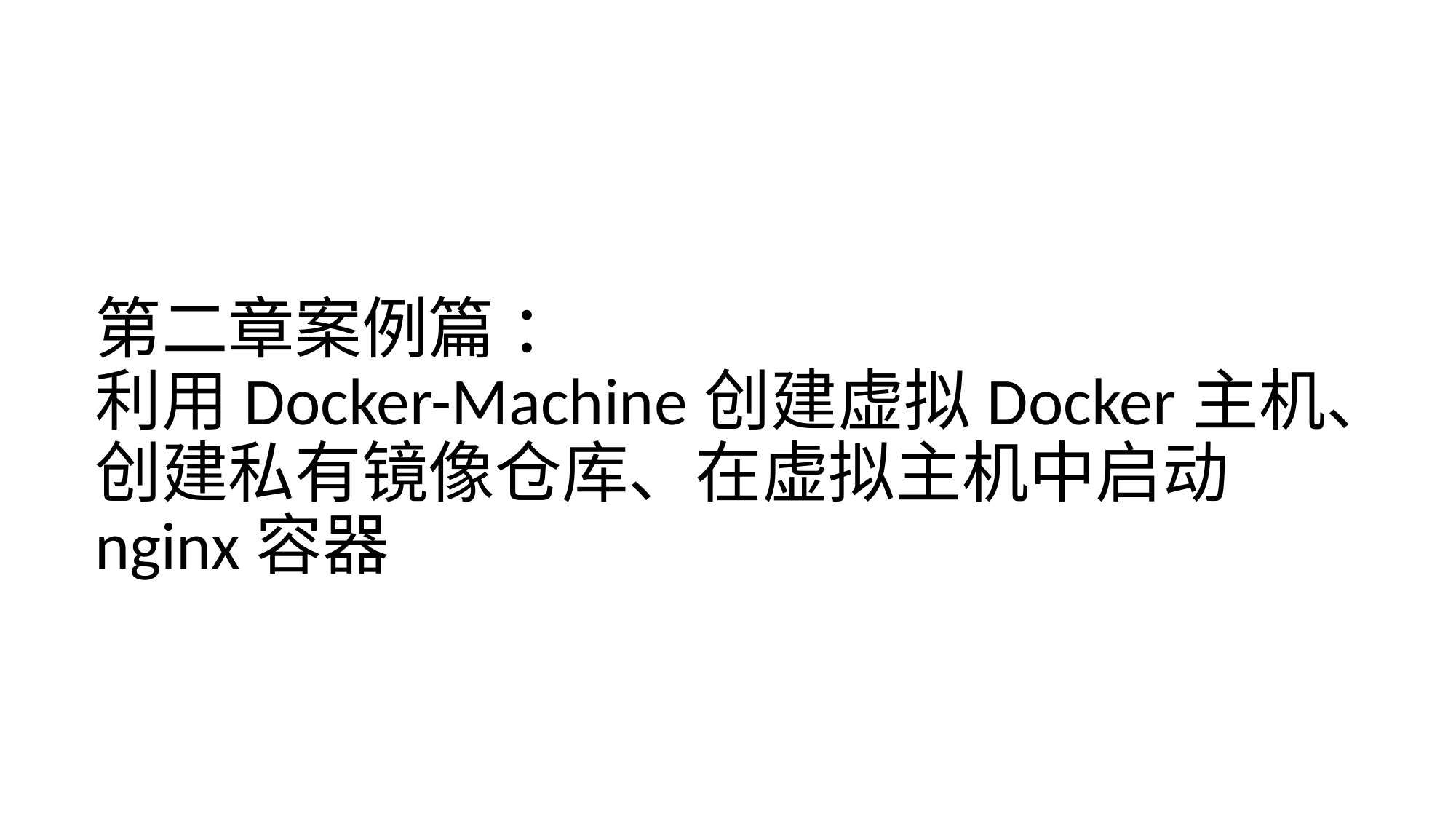

# 第二章案例篇 ： 利用Docker-Machine创建虚拟Docker主机、创建私有镜像仓库、在虚拟主机中启动nginx容器